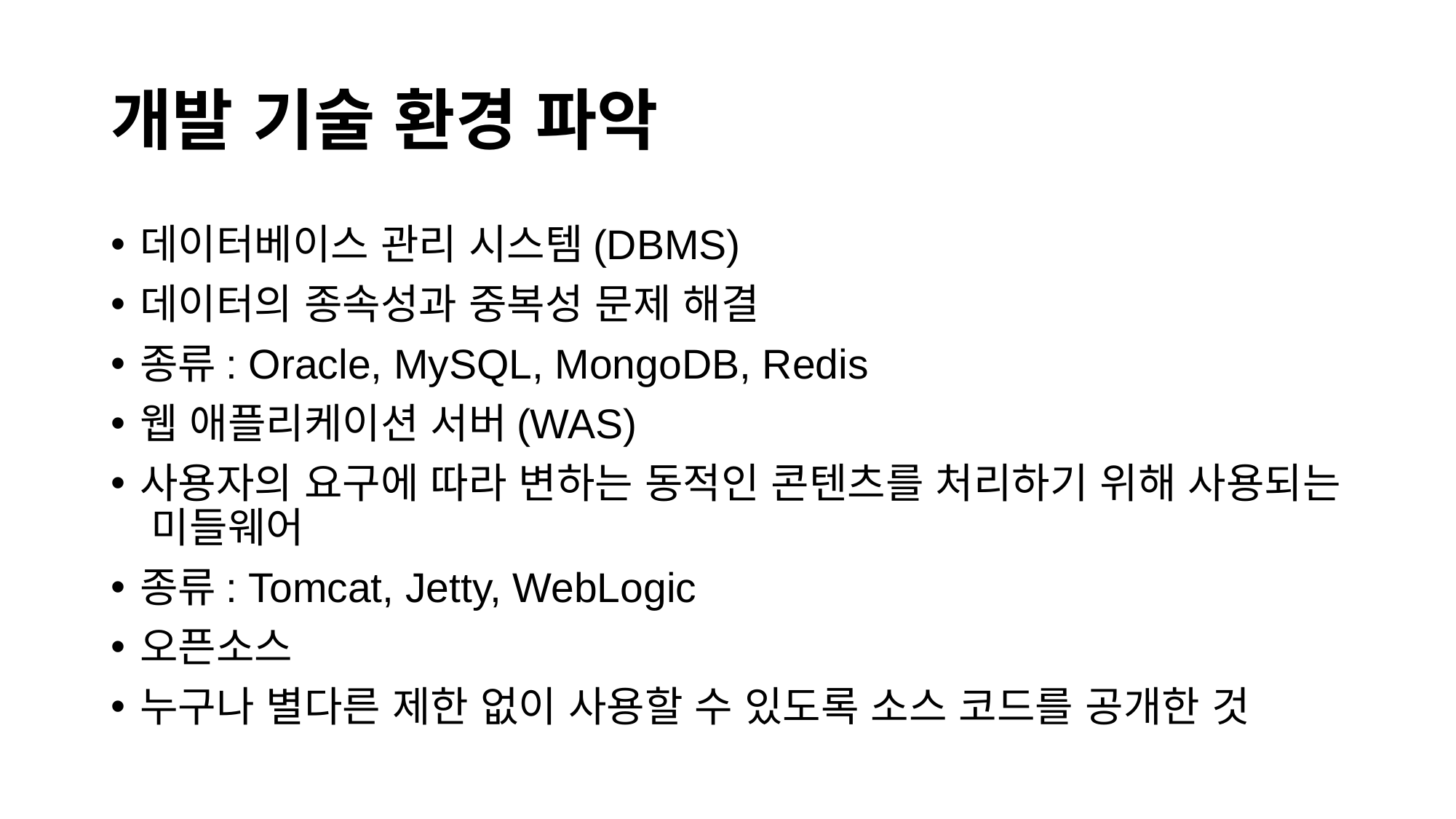

# 개발 기술 환경 파악
데이터베이스 관리 시스템(DBMS)
데이터의 종속성과 중복성 문제 해결
종류: Oracle, MySQL, MongoDB, Redis
웹 애플리케이션 서버(WAS)
사용자의 요구에 따라 변하는 동적인 콘텐츠를 처리하기 위해 사용되는 미들웨어
종류: Tomcat, Jetty, WebLogic
오픈소스
누구나 별다른 제한 없이 사용할 수 있도록 소스 코드를 공개한 것